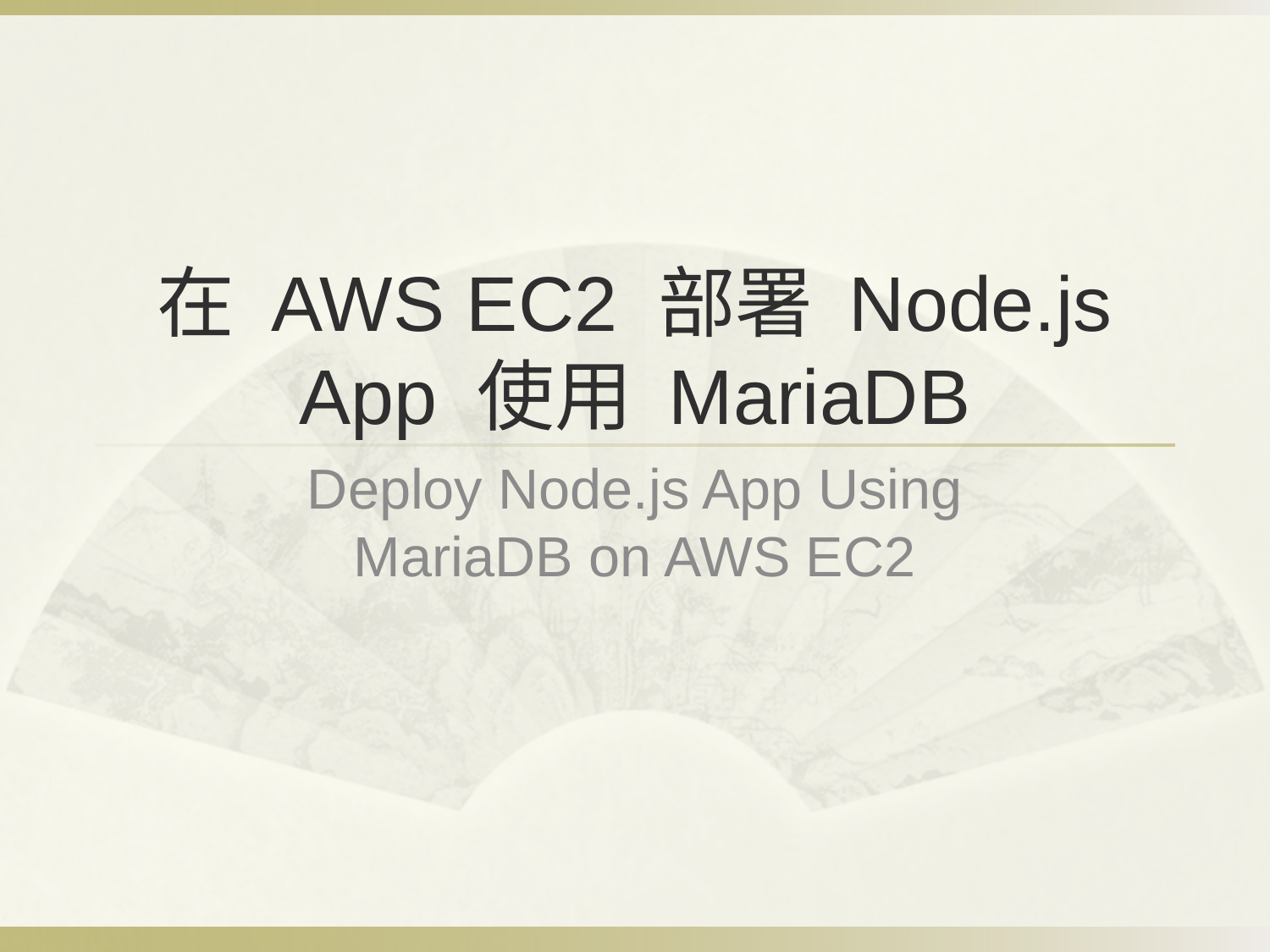

# 在 AWS EC2 部署 Node.js App 使用 MariaDB
Deploy Node.js App Using MariaDB on AWS EC2